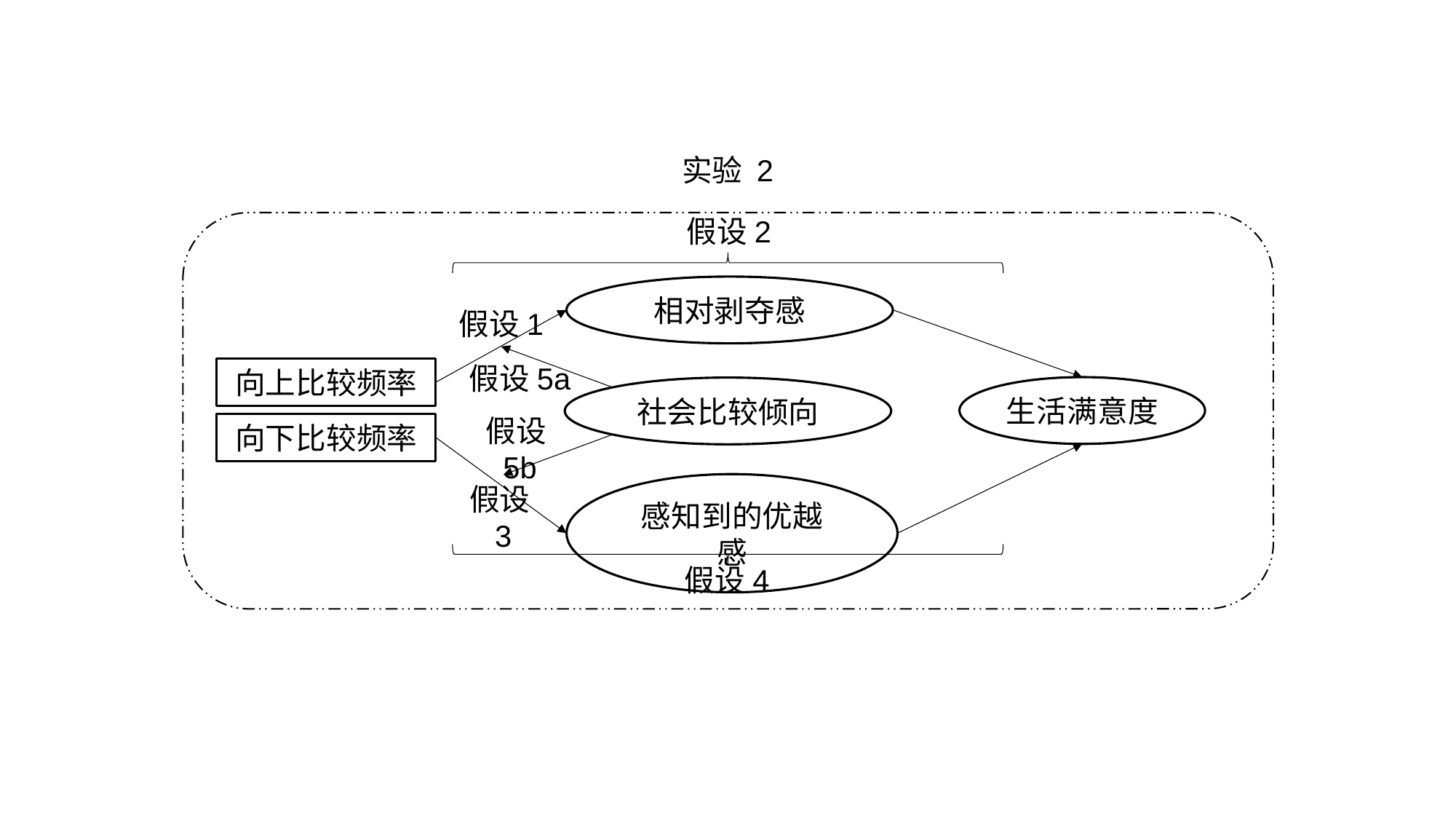

实验 2
假设2

相对剥夺感

假设1
假设5a
向上比较频率
生活满意度
社会比较倾向
假设5b
向下比较频率
感知到的优越感
假设3
假设4